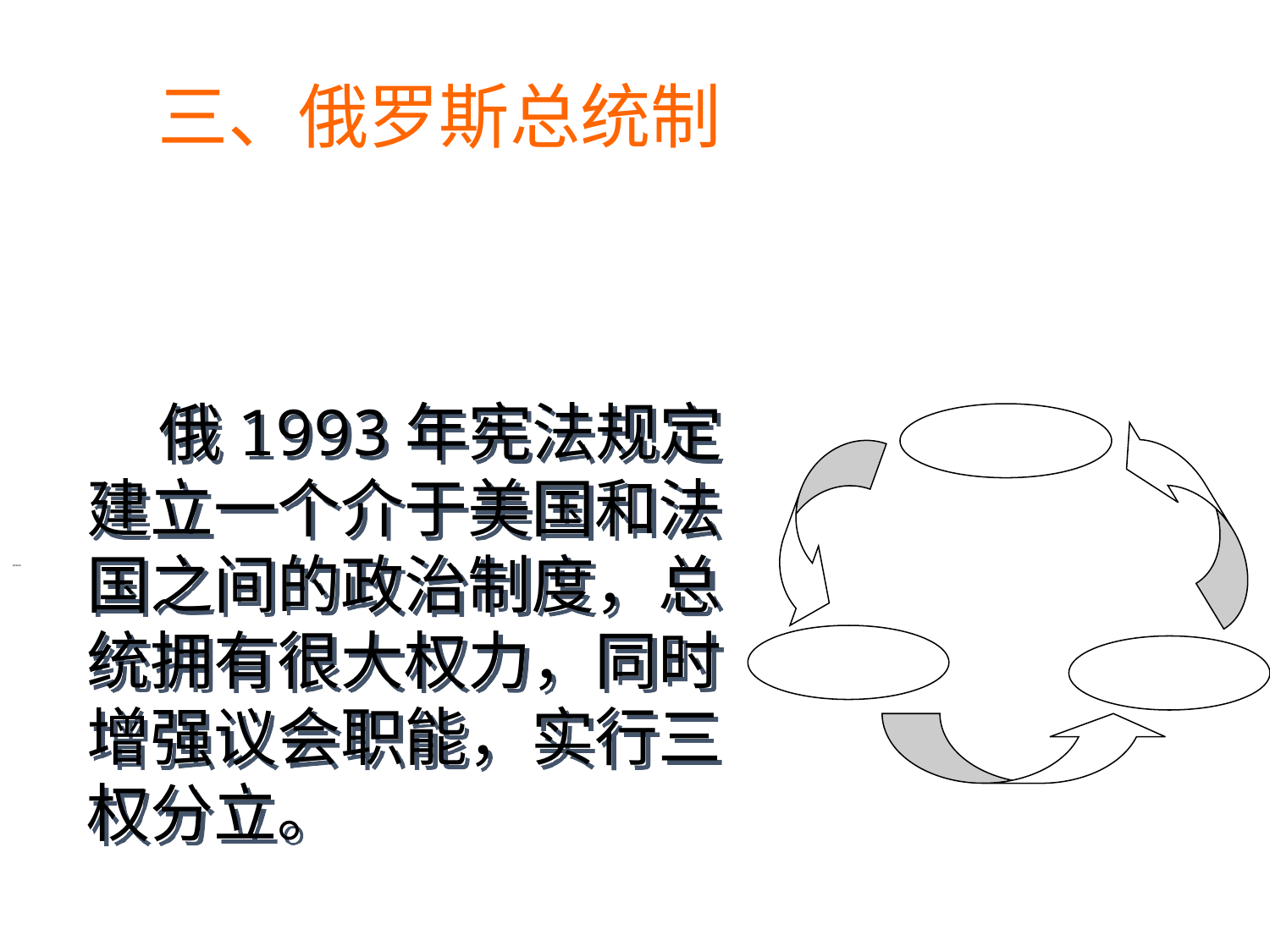

三、俄罗斯总统制

    俄1993年宪法规定建立一个介于美国和法国之间的政治制度，总统拥有很大权力，同时增强议会职能，实行三权分立。

行政

俄罗斯政体

立法

司法